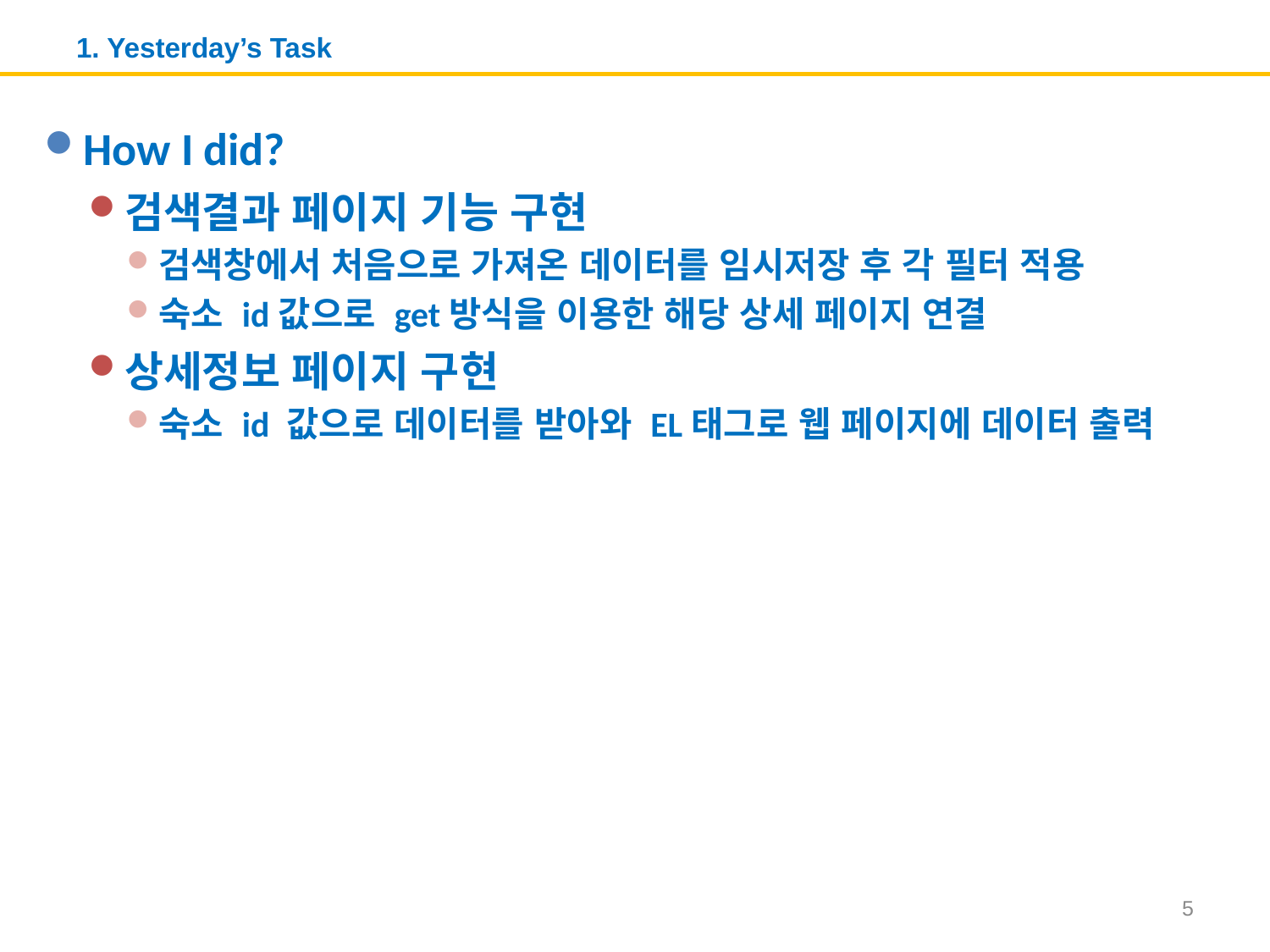

# 1. Yesterday’s Task
How I did?
검색결과 페이지 기능 구현
검색창에서 처음으로 가져온 데이터를 임시저장 후 각 필터 적용
숙소 id값으로 get방식을 이용한 해당 상세 페이지 연결
상세정보 페이지 구현
숙소 id 값으로 데이터를 받아와 EL태그로 웹 페이지에 데이터 출력

5